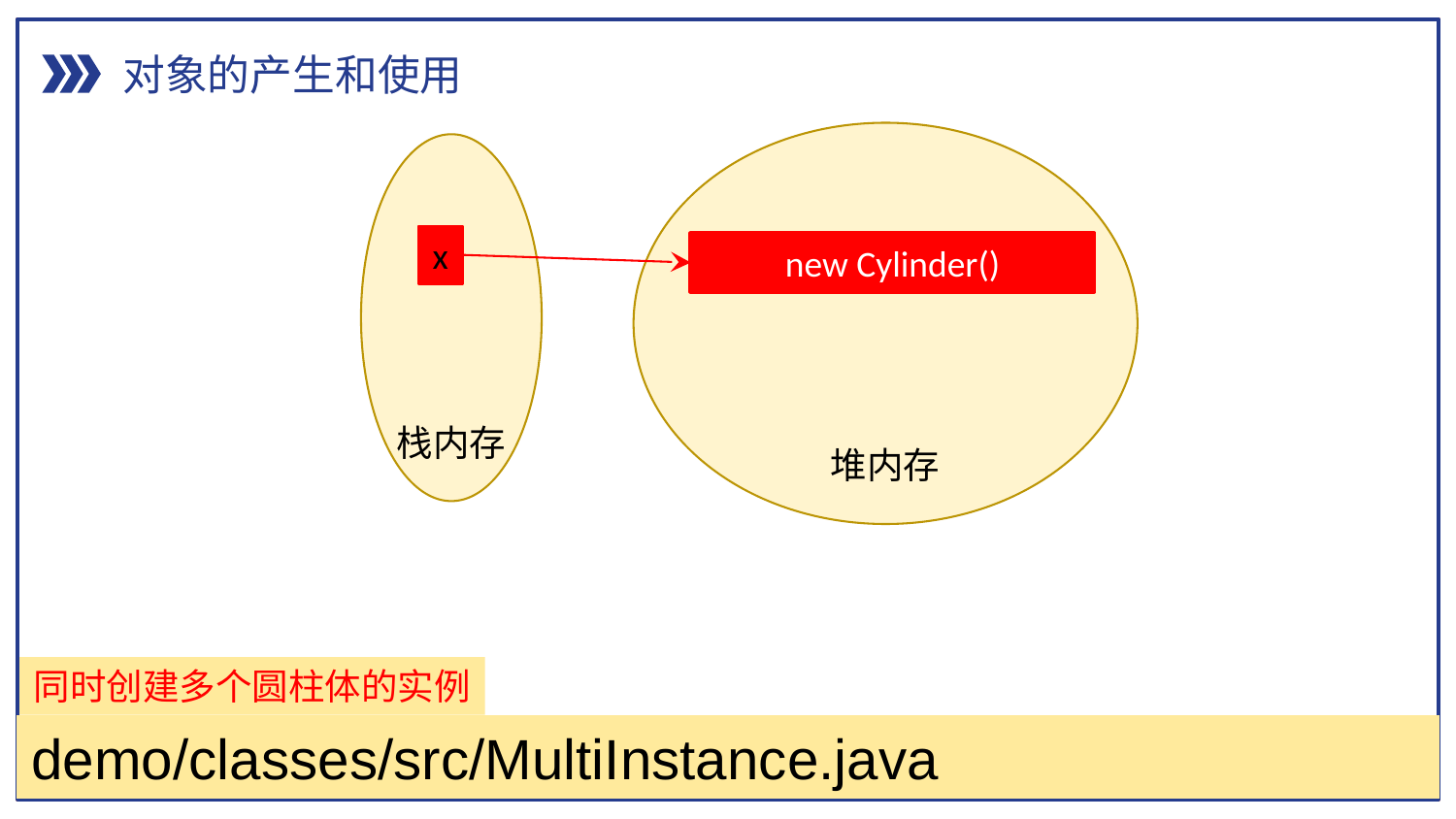

对象的产生和使用

x
new Cylinder()
栈内存
堆内存
同时创建多个圆柱体的实例
demo/classes/src/MultiInstance.java